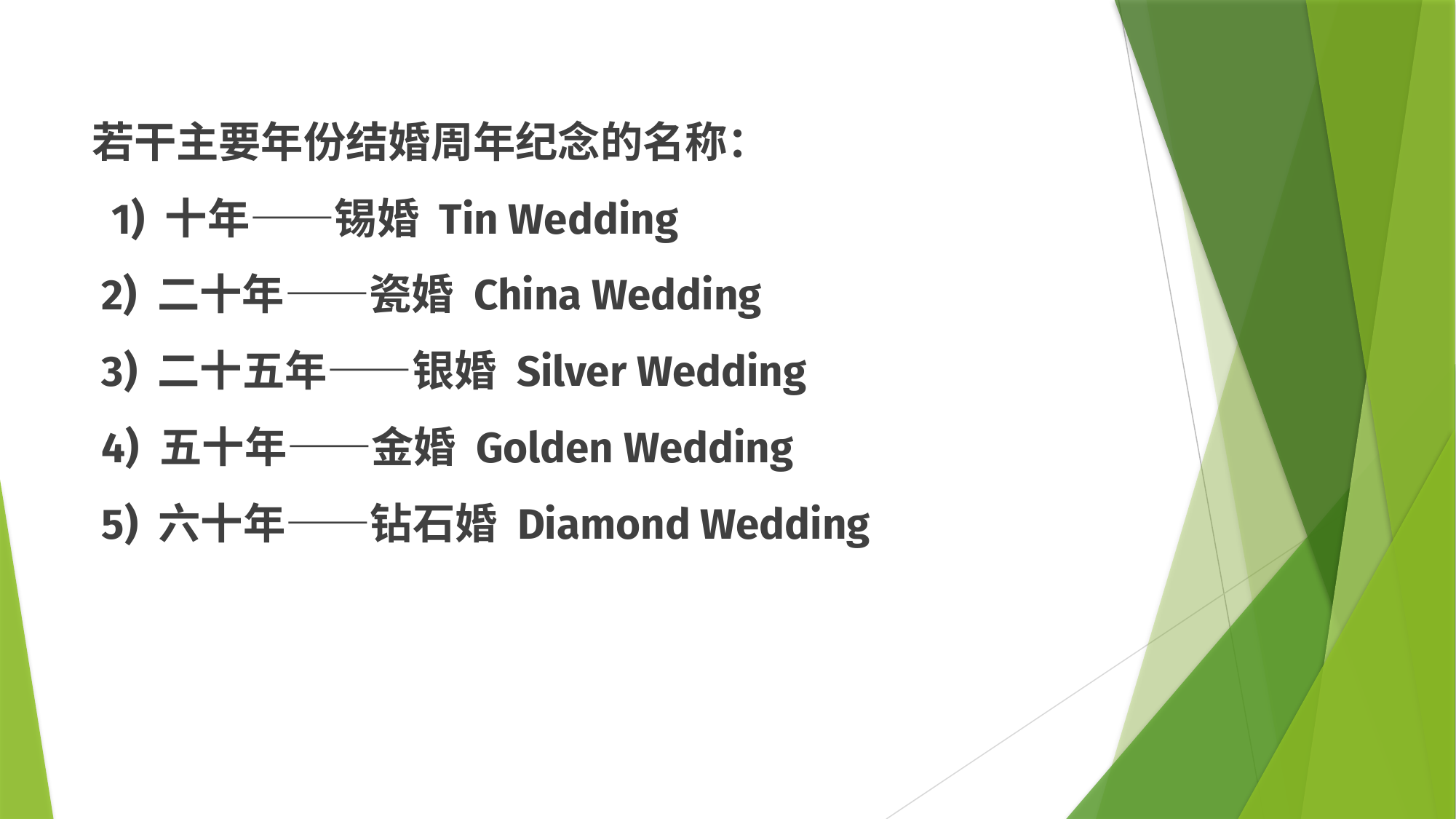

#
若干主要年份结婚周年纪念的名称：
 1) 十年——锡婚 Tin Wedding
 2) 二十年——瓷婚 China Wedding 
 3) 二十五年——银婚 Silver Wedding
 4) 五十年——金婚 Golden Wedding
 5) 六十年——钻石婚 Diamond Wedding